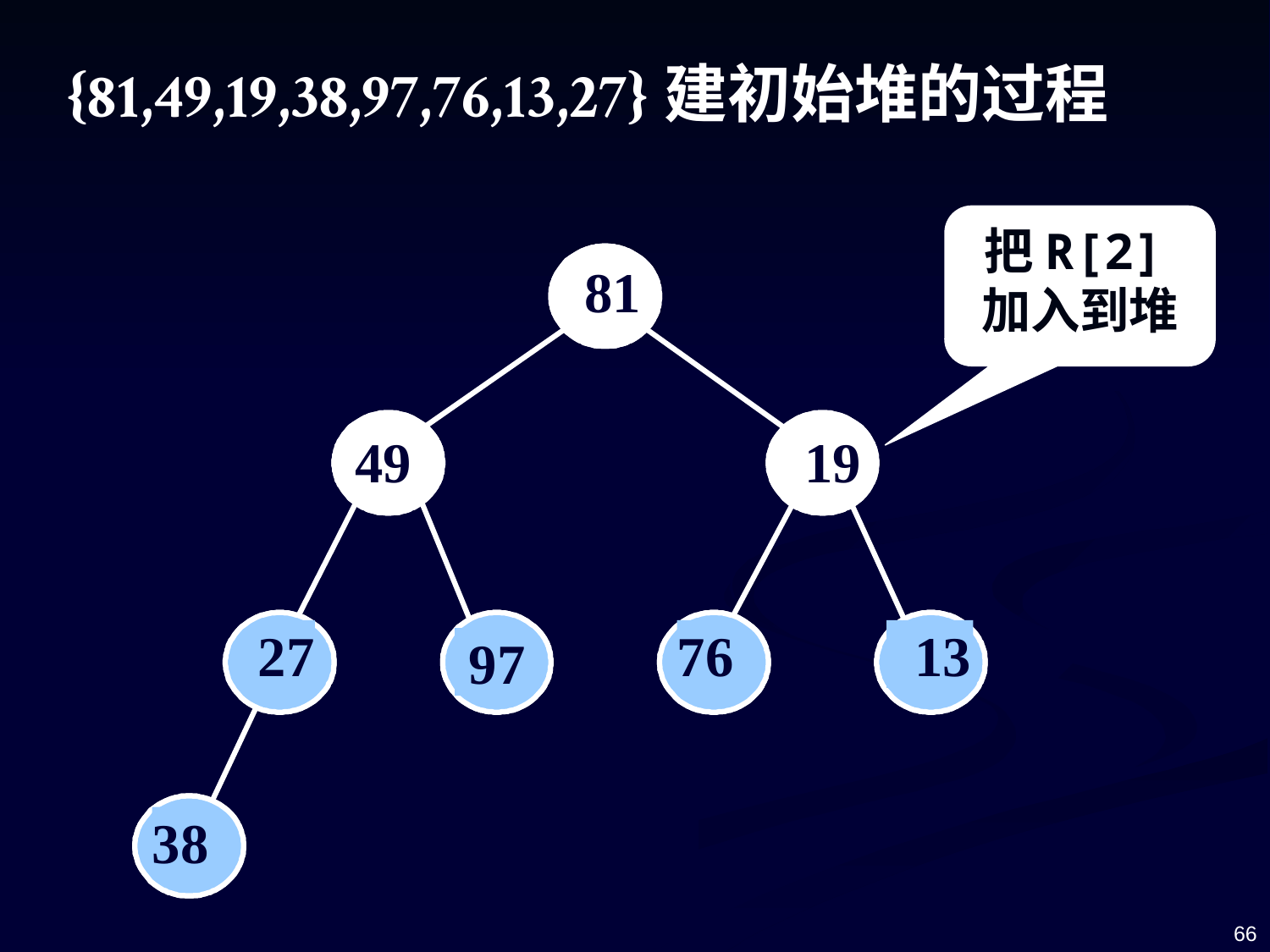

{81,49,19,38,97,76,13,27}建初始堆的过程
把R[2]加入到堆

81

49

19

27

 97

76

  13

38
66